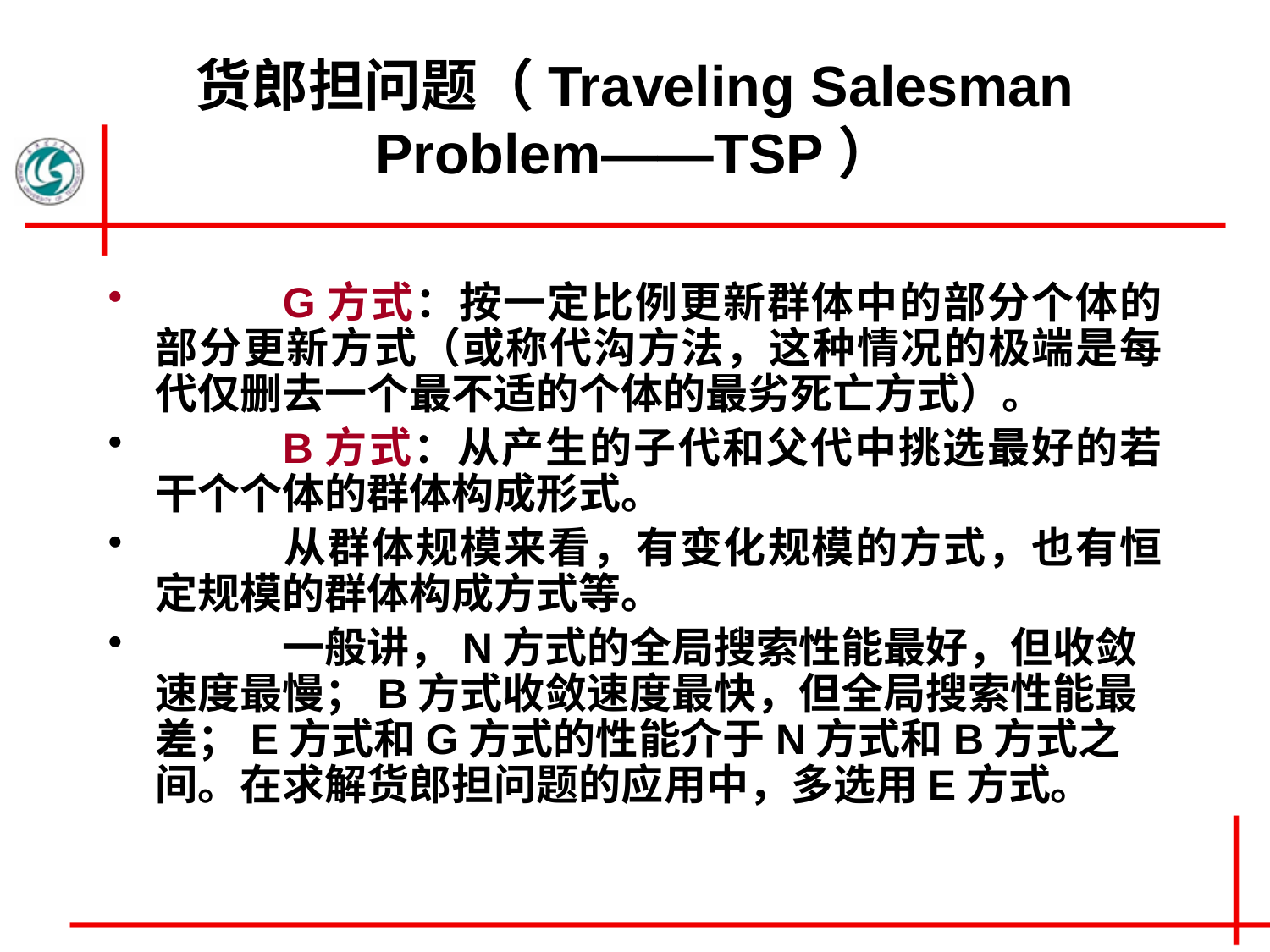

# 货郎担问题（Traveling Salesman Problem——TSP）
	G方式：按一定比例更新群体中的部分个体的部分更新方式（或称代沟方法，这种情况的极端是每代仅删去一个最不适的个体的最劣死亡方式）。
	B方式：从产生的子代和父代中挑选最好的若干个个体的群体构成形式。
	从群体规模来看，有变化规模的方式，也有恒定规模的群体构成方式等。
	一般讲，N方式的全局搜索性能最好，但收敛速度最慢；B方式收敛速度最快，但全局搜索性能最差；E方式和G方式的性能介于N方式和B方式之间。在求解货郎担问题的应用中，多选用E方式。